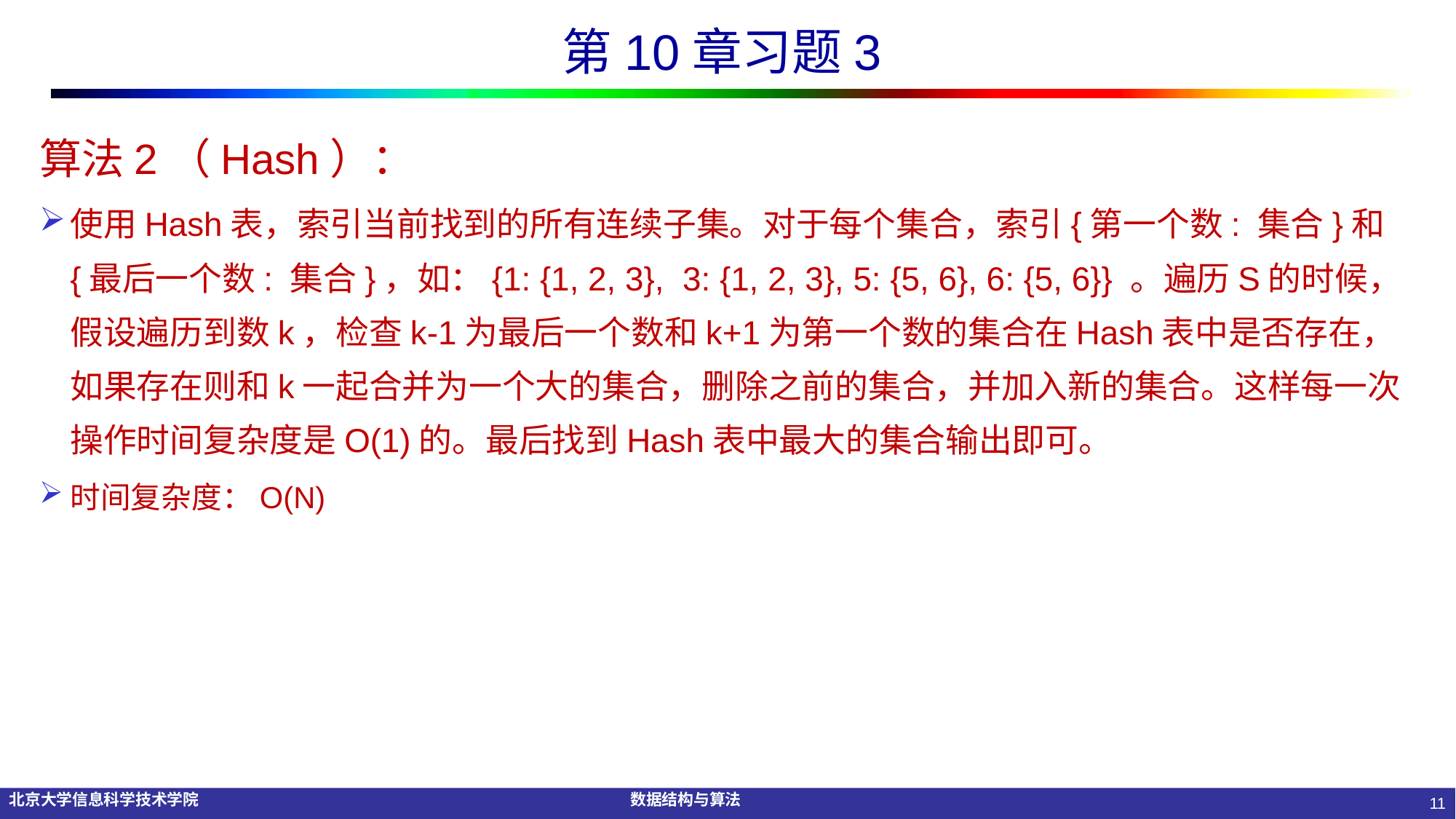

# 第10章习题3
算法2（Hash）：
使用Hash表，索引当前找到的所有连续子集。对于每个集合，索引{第一个数: 集合}和{最后一个数: 集合}，如：{1: {1, 2, 3},  3: {1, 2, 3}, 5: {5, 6}, 6: {5, 6}} 。遍历S的时候，假设遍历到数k，检查k-1为最后一个数和k+1为第一个数的集合在Hash表中是否存在，如果存在则和k一起合并为一个大的集合，删除之前的集合，并加入新的集合。这样每一次操作时间复杂度是O(1)的。最后找到Hash表中最大的集合输出即可。
时间复杂度：O(N)

11